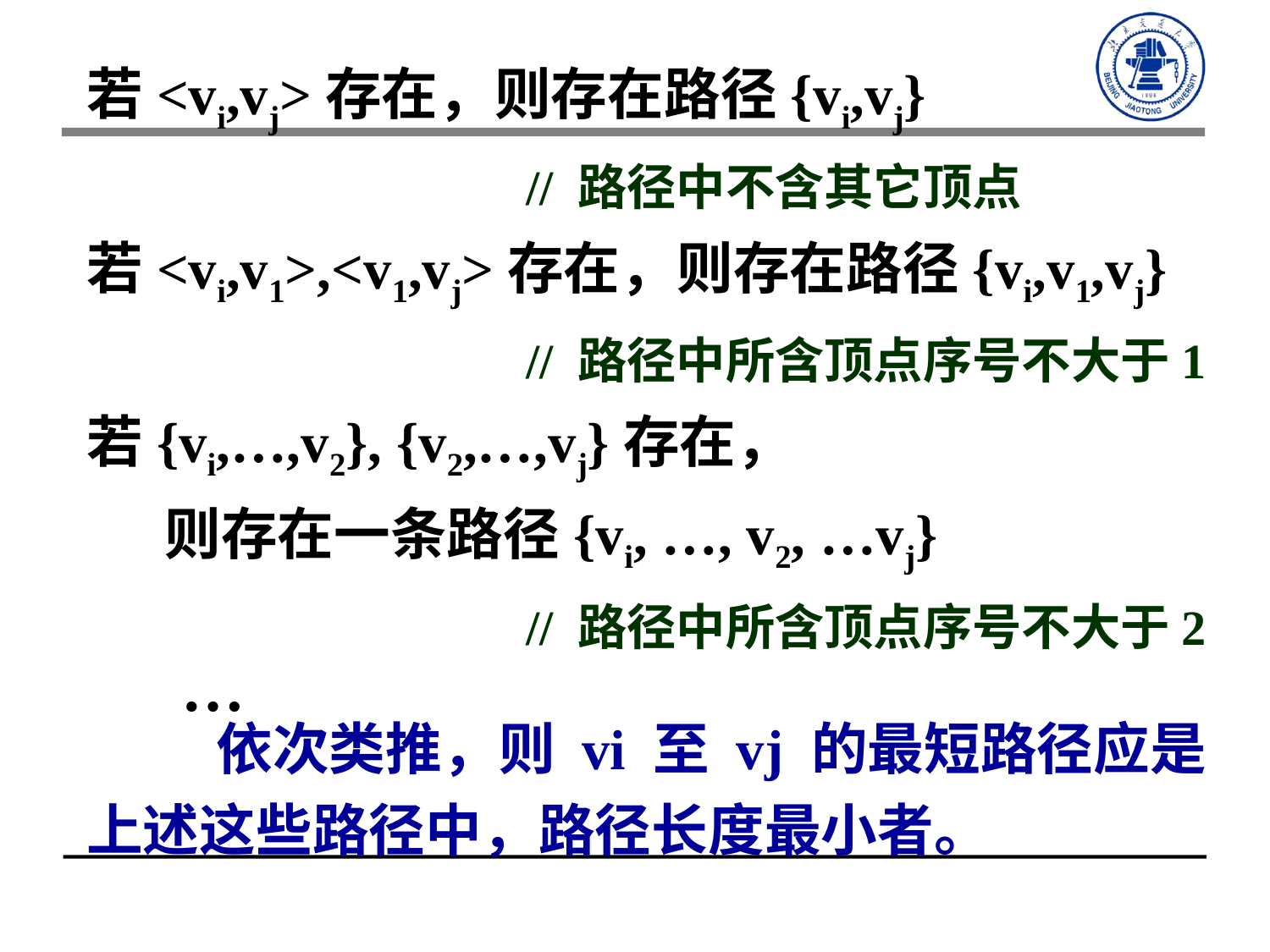

若<vi,vj>存在，则存在路径{vi,vj}
                               // 路径中不含其它顶点
若<vi,v1>,<v1,vj>存在，则存在路径{vi,v1,vj}
                               // 路径中所含顶点序号不大于1
若{vi,…,v2}, {v2,…,vj}存在，
     则存在一条路径{vi, …, v2, …vj}
                               // 路径中所含顶点序号不大于2
      …
         依次类推，则 vi 至 vj 的最短路径应是上述这些路径中，路径长度最小者。